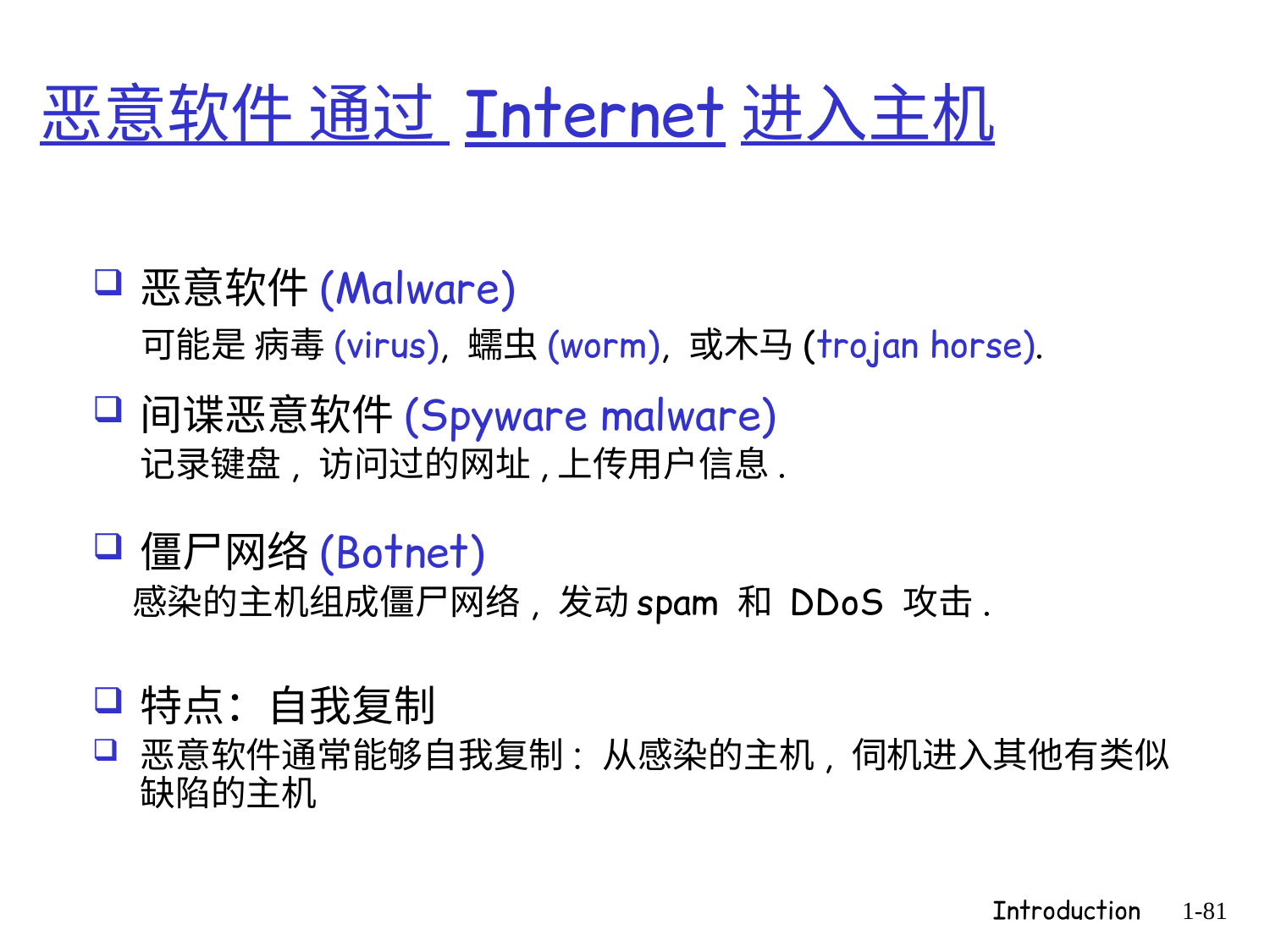

# 恶意软件 通过 Internet进入主机
恶意软件(Malware)
    可能是 病毒(virus), 蠕虫(worm), 或木马(trojan horse).
间谍恶意软件(Spyware malware)
     记录键盘, 访问过的网址,上传用户信息.
僵尸网络(Botnet)
    感染的主机组成僵尸网络, 发动spam 和 DDoS 攻击.

特点：自我复制
恶意软件通常能够自我复制: 从感染的主机, 伺机进入其他有类似缺陷的主机
 Introduction
1-81